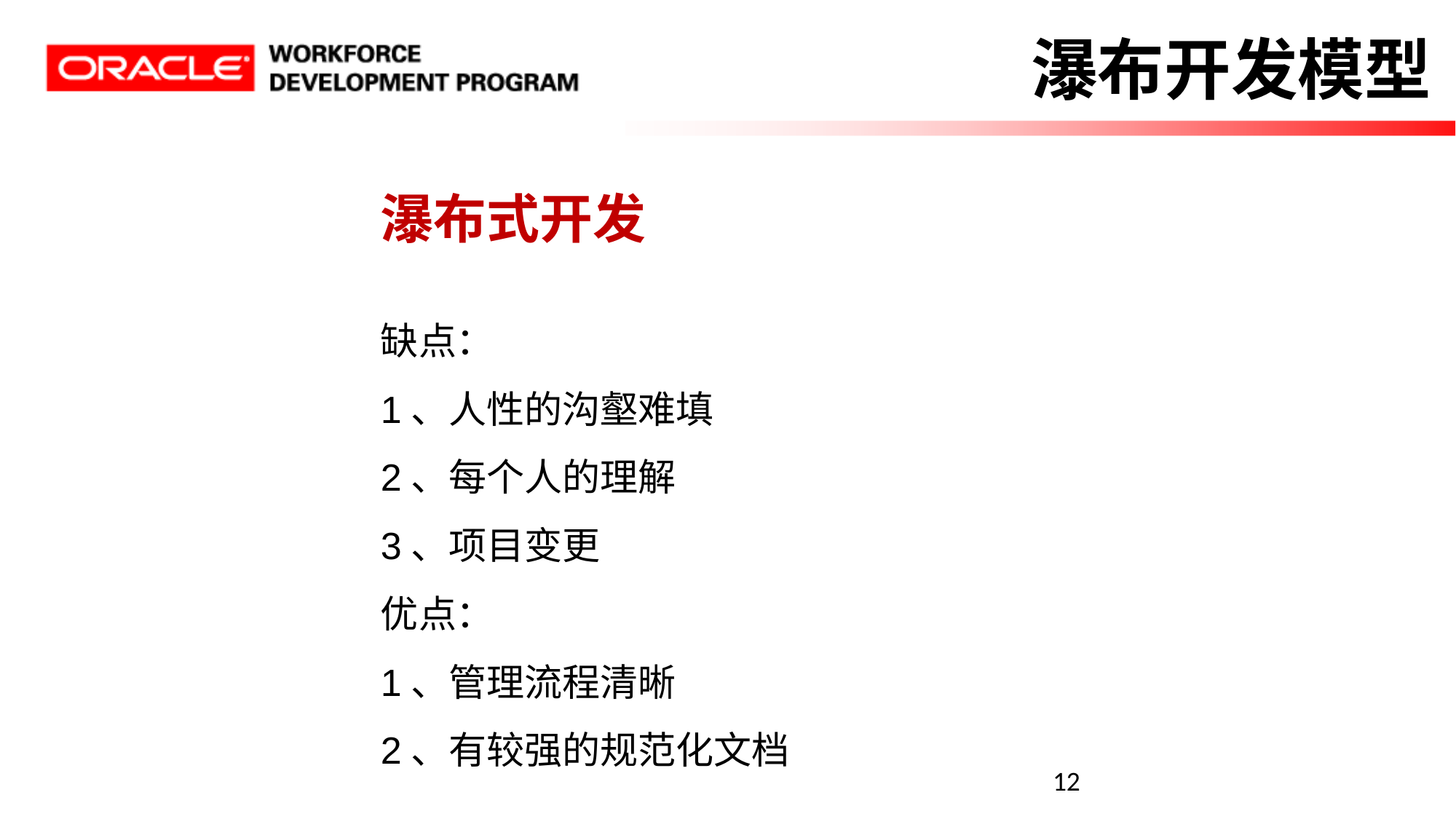

瀑布开发模型
瀑布式开发

缺点：
1、人性的沟壑难填
2、每个人的理解
3、项目变更
优点：
1、管理流程清晰
2、有较强的规范化文档
12